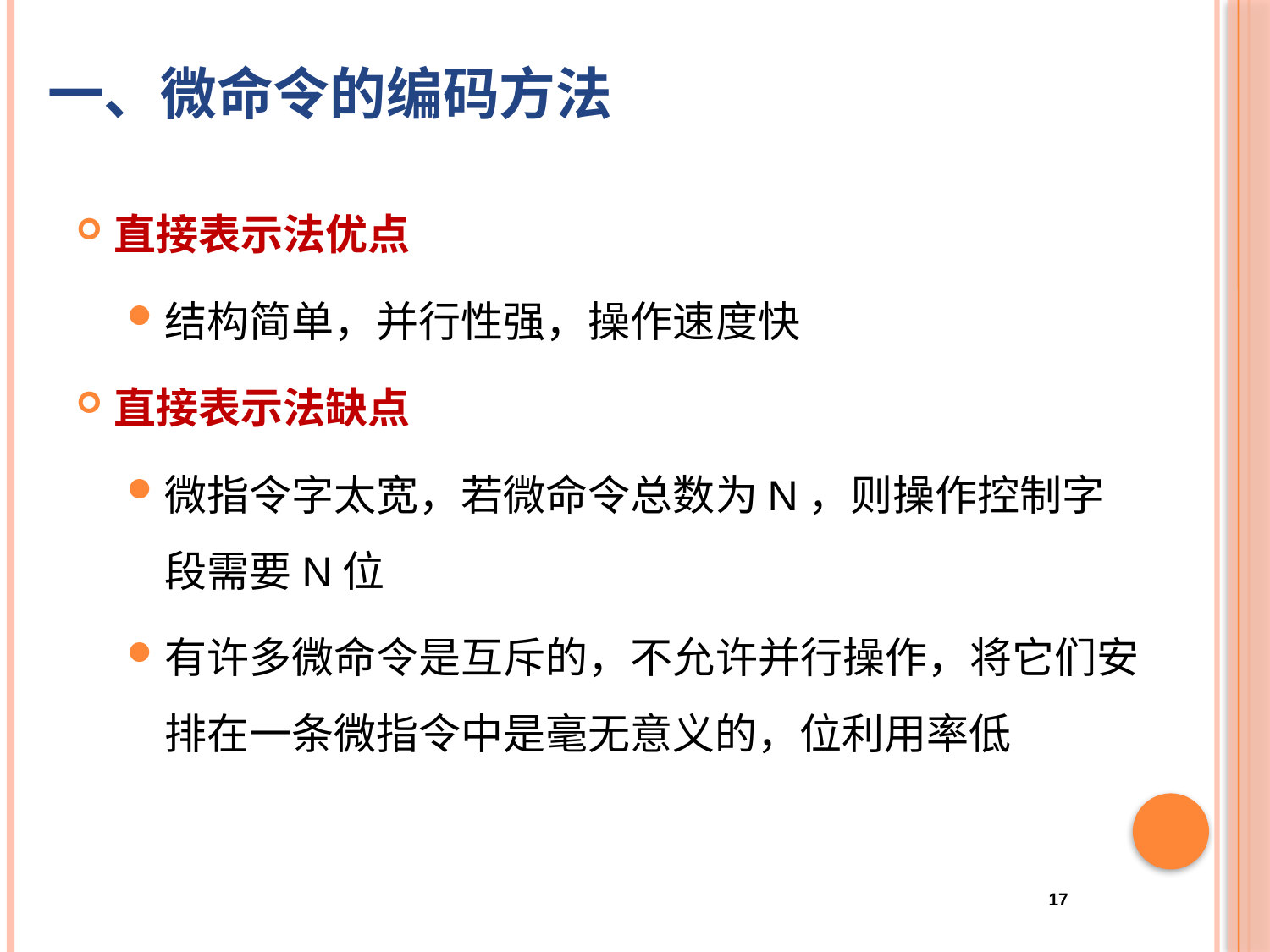

# 一、微命令的编码方法
直接表示法优点
结构简单，并行性强，操作速度快
直接表示法缺点
微指令字太宽，若微命令总数为N，则操作控制字段需要N位
有许多微命令是互斥的，不允许并行操作，将它们安排在一条微指令中是毫无意义的，位利用率低
17